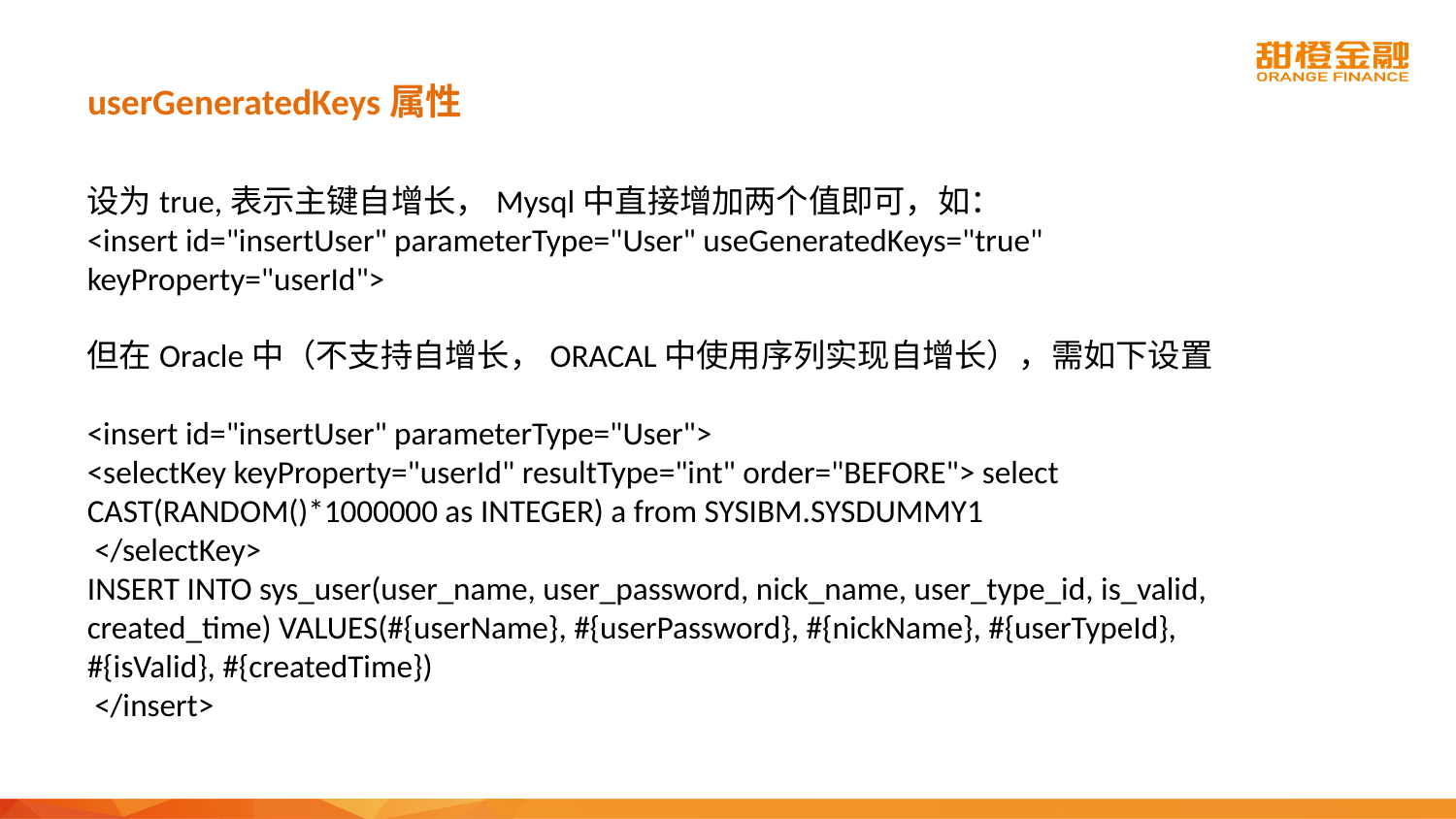

# userGeneratedKeys属性
设为true,表示主键自增长，Mysql中直接增加两个值即可，如：
<insert id="insertUser" parameterType="User" useGeneratedKeys="true" keyProperty="userId">

但在Oracle中（不支持自增长，ORACAL中使用序列实现自增长），需如下设置

<insert id="insertUser" parameterType="User">
<selectKey keyProperty="userId" resultType="int" order="BEFORE"> select CAST(RANDOM()*1000000 as INTEGER) a from SYSIBM.SYSDUMMY1
 </selectKey>
INSERT INTO sys_user(user_name, user_password, nick_name, user_type_id, is_valid, created_time) VALUES(#{userName}, #{userPassword}, #{nickName}, #{userTypeId}, #{isValid}, #{createdTime})
 </insert>